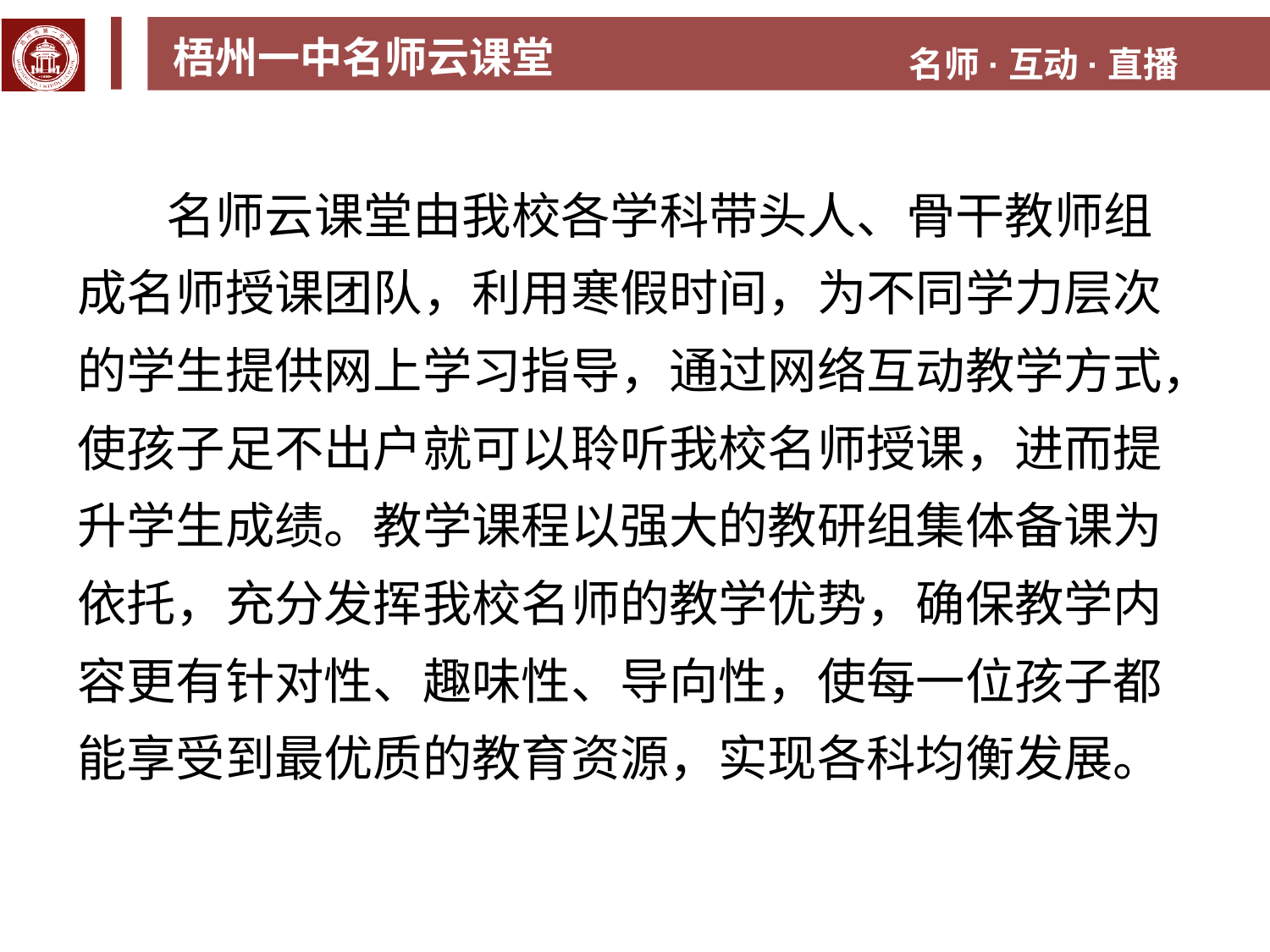

名师云课堂由我校各学科带头人、骨干教师组成名师授课团队，利用寒假时间，为不同学力层次的学生提供网上学习指导，通过网络互动教学方式，使孩子足不出户就可以聆听我校名师授课，进而提升学生成绩。教学课程以强大的教研组集体备课为依托，充分发挥我校名师的教学优势，确保教学内容更有针对性、趣味性、导向性，使每一位孩子都能享受到最优质的教育资源，实现各科均衡发展。